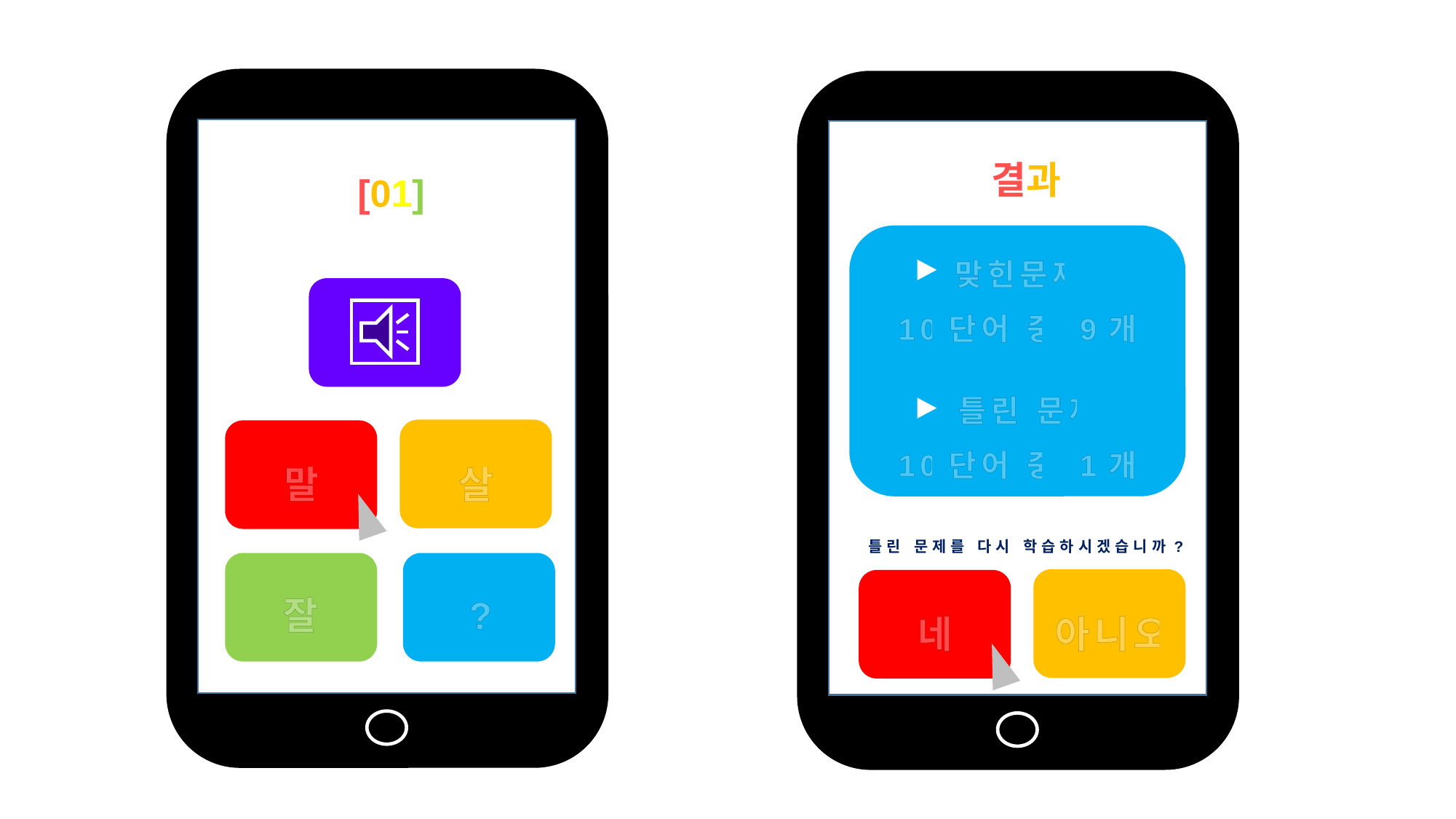

결과
[01]

맞힌문제
10단어 중 9개

 틀린 문제
10단어 중 1개

말
살

틀린 문제를 다시 학습하시겠습니까?

?
잘

네
아니오